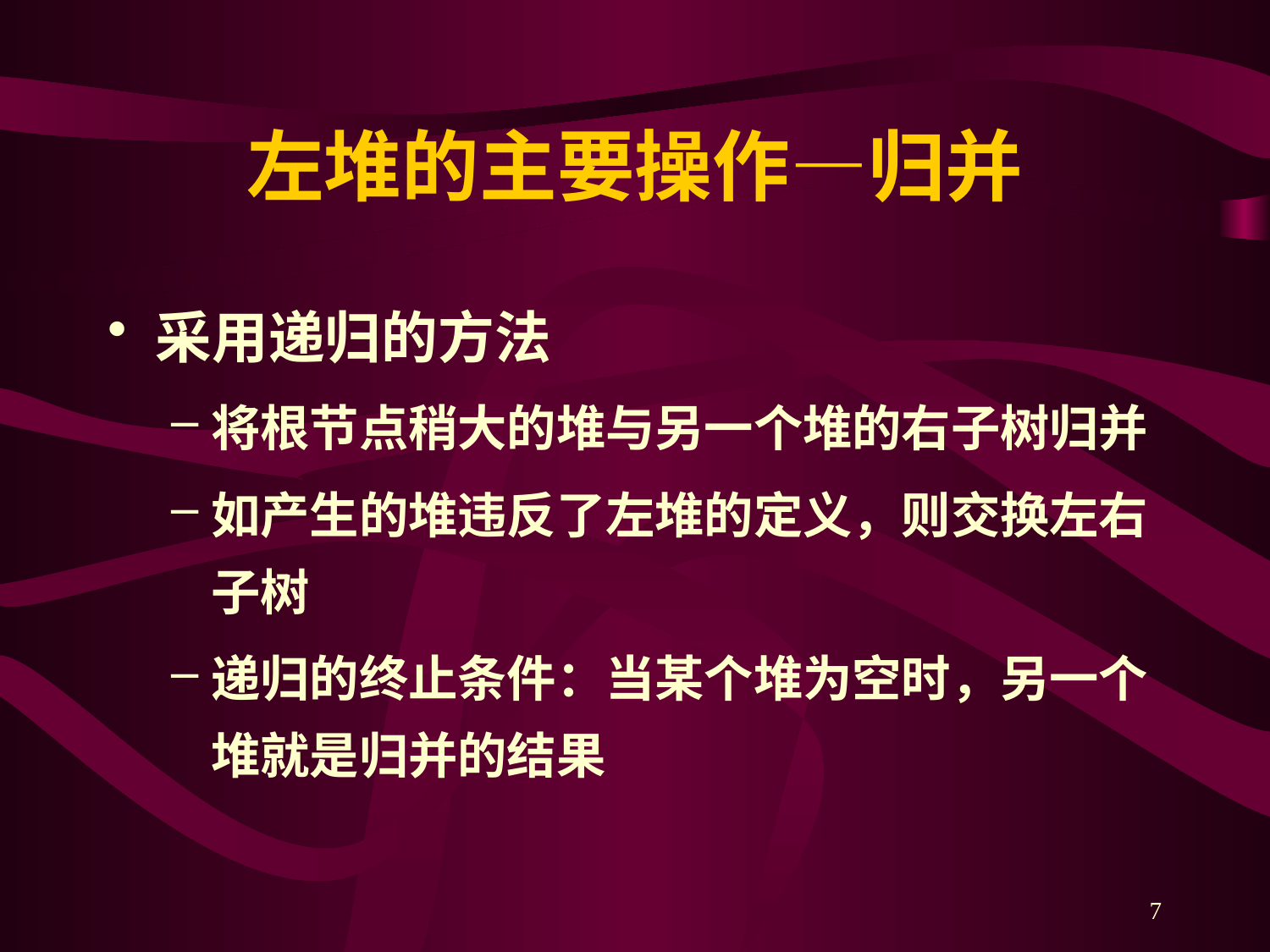

# 左堆的主要操作—归并
采用递归的方法
将根节点稍大的堆与另一个堆的右子树归并
如产生的堆违反了左堆的定义，则交换左右子树
递归的终止条件：当某个堆为空时，另一个堆就是归并的结果
7